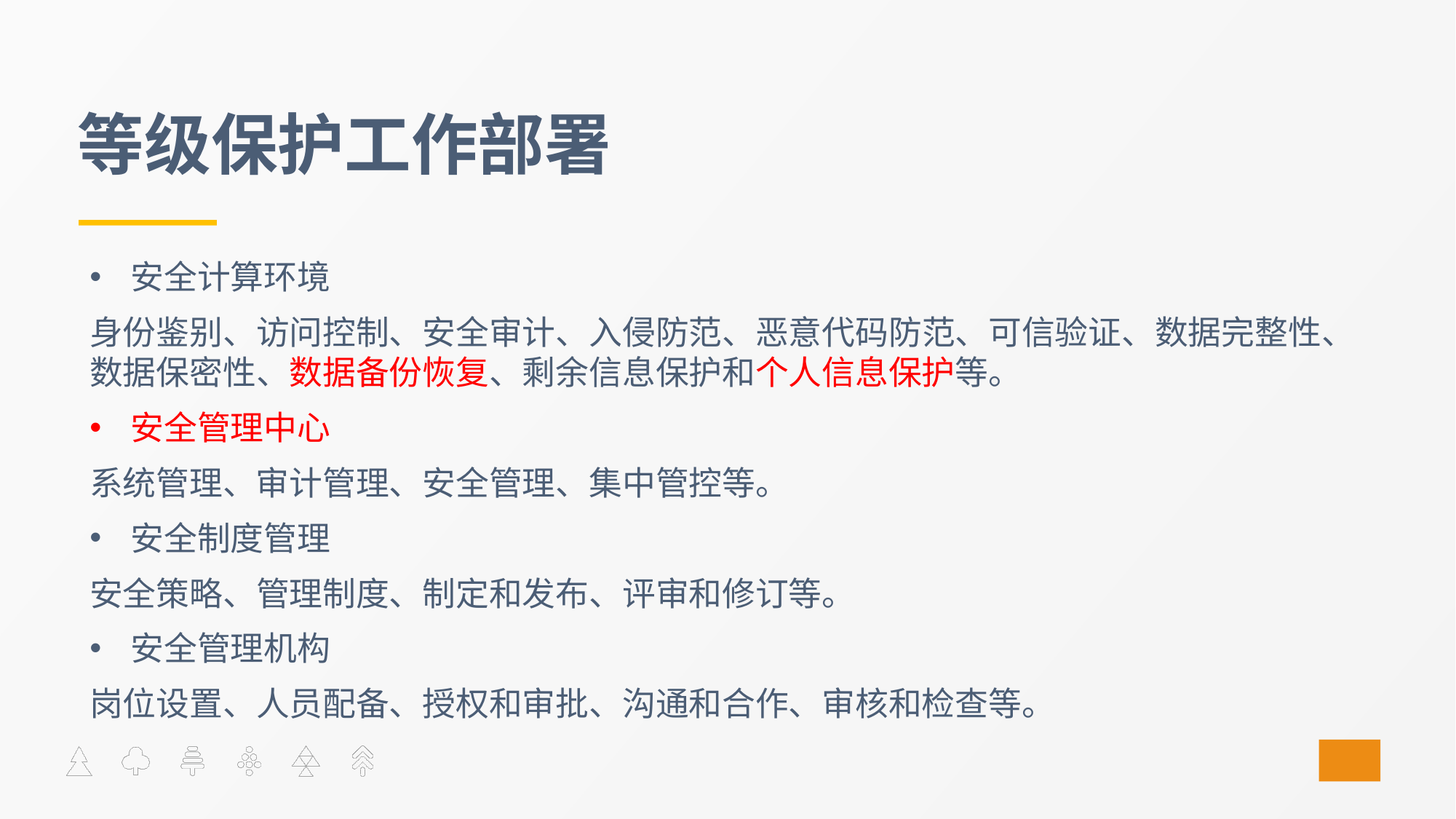

# 等级保护工作部署

安全计算环境
身份鉴别、访问控制、安全审计、入侵防范、恶意代码防范、可信验证、数据完整性、数据保密性、数据备份恢复、剩余信息保护和个人信息保护等。
安全管理中心
系统管理、审计管理、安全管理、集中管控等。
安全制度管理
安全策略、管理制度、制定和发布、评审和修订等。
安全管理机构
岗位设置、人员配备、授权和审批、沟通和合作、审核和检查等。

30